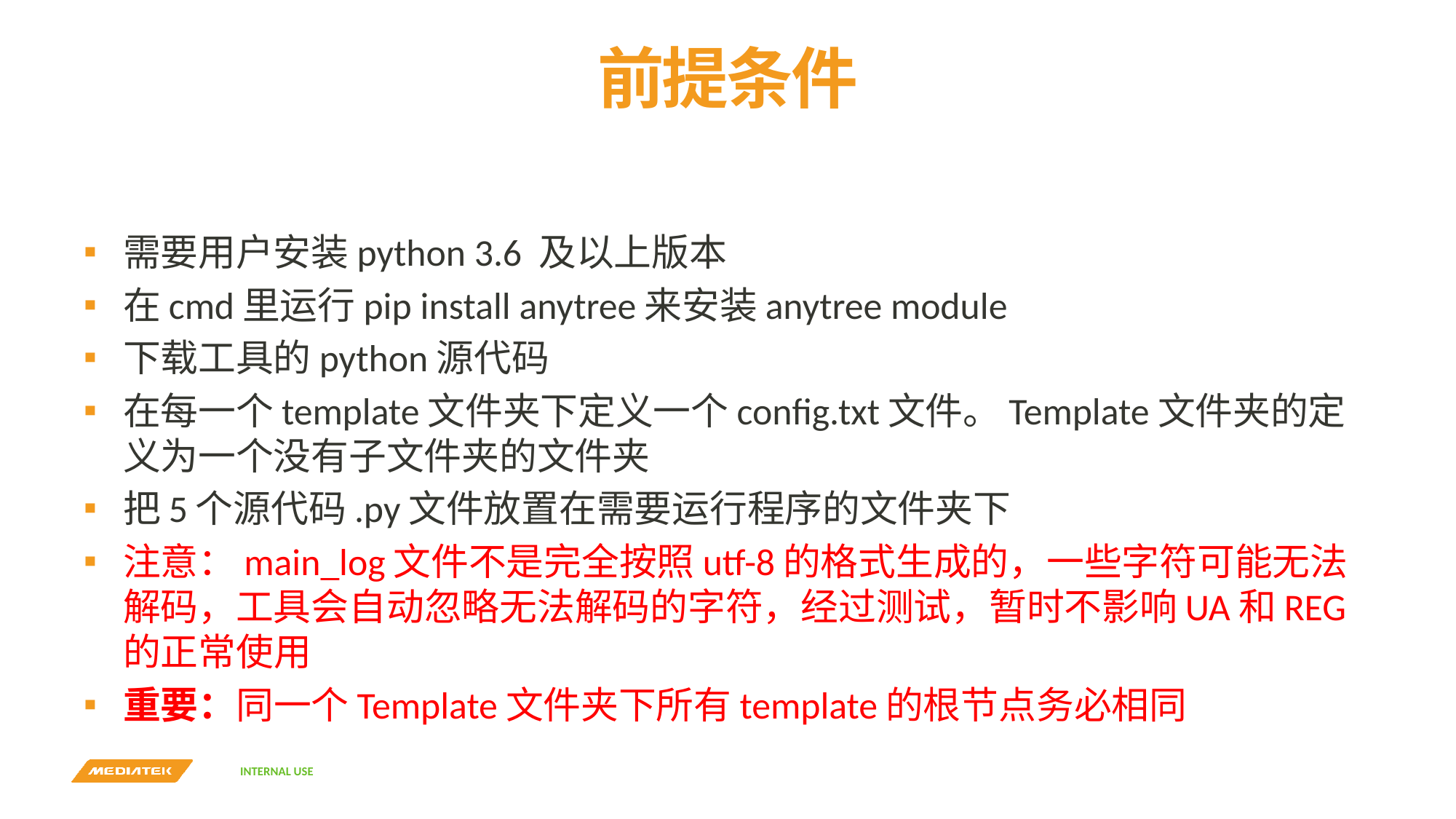

# 前提条件
需要用户安装python 3.6 及以上版本
在cmd里运行pip install anytree来安装anytree module
下载工具的python源代码
在每一个template文件夹下定义一个config.txt文件。Template文件夹的定义为一个没有子文件夹的文件夹
把5个源代码.py文件放置在需要运行程序的文件夹下
注意：main_log文件不是完全按照utf-8的格式生成的，一些字符可能无法解码，工具会自动忽略无法解码的字符，经过测试，暂时不影响UA和REG的正常使用
重要：同一个Template文件夹下所有template的根节点务必相同